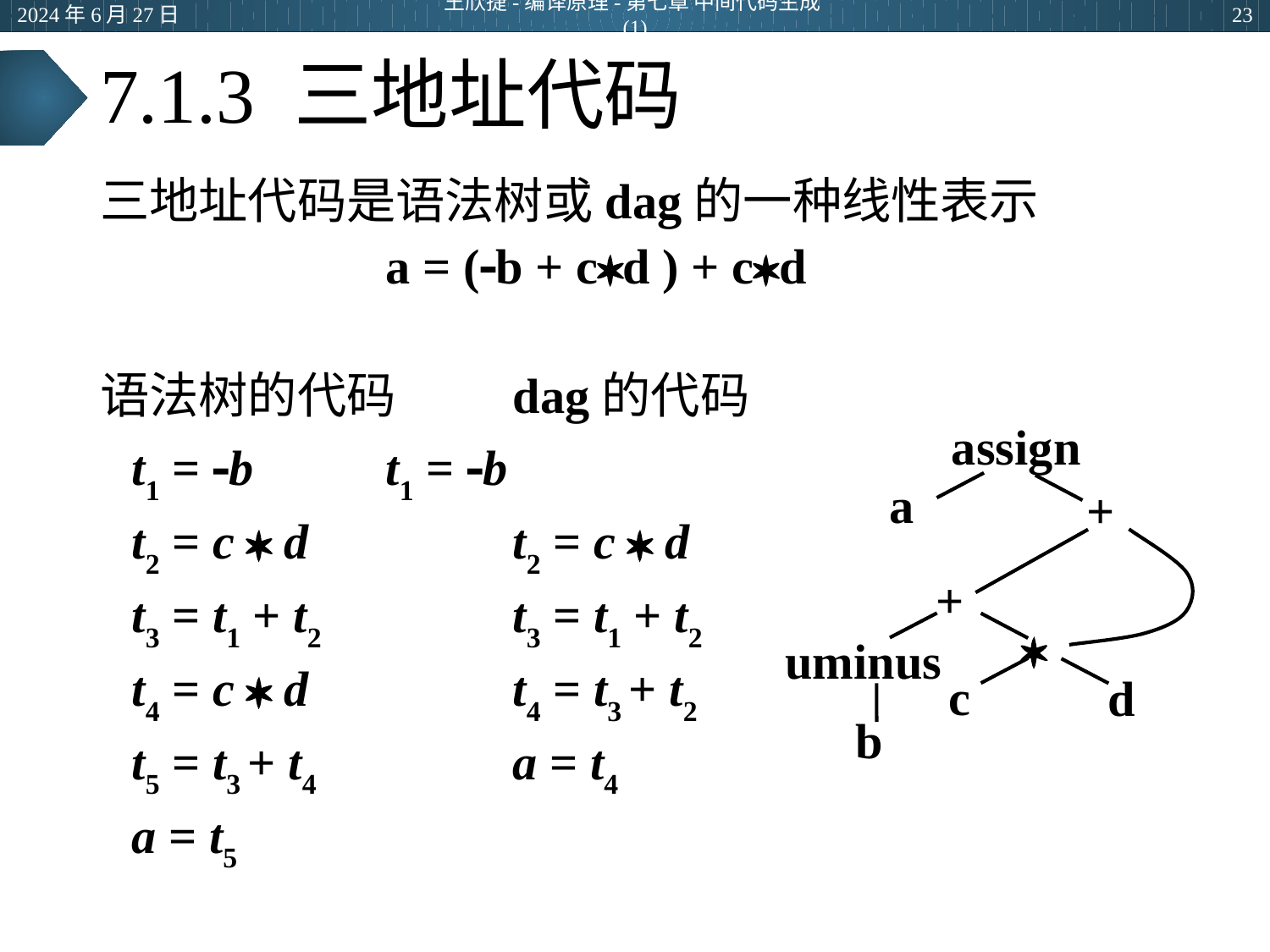

2024年6月27日
王欣捷-编译原理-第七章 中间代码生成(1)
23
# 7.1.3 三地址代码
三地址代码是语法树或dag的一种线性表示
			a = (−b + c∗d ) + c∗d

语法树的代码	dag的代码
	t1 = −b		t1 = −b
	t2 = c ∗ d		t2 = c ∗ d
	t3 = t1 + t2		t3 = t1 + t2
	t4 = c ∗ d		t4 = t3 + t2
	t5 = t3 + t4 		a = t4
	a = t5

assign
a

+

+

∗
uminus

c
d

b